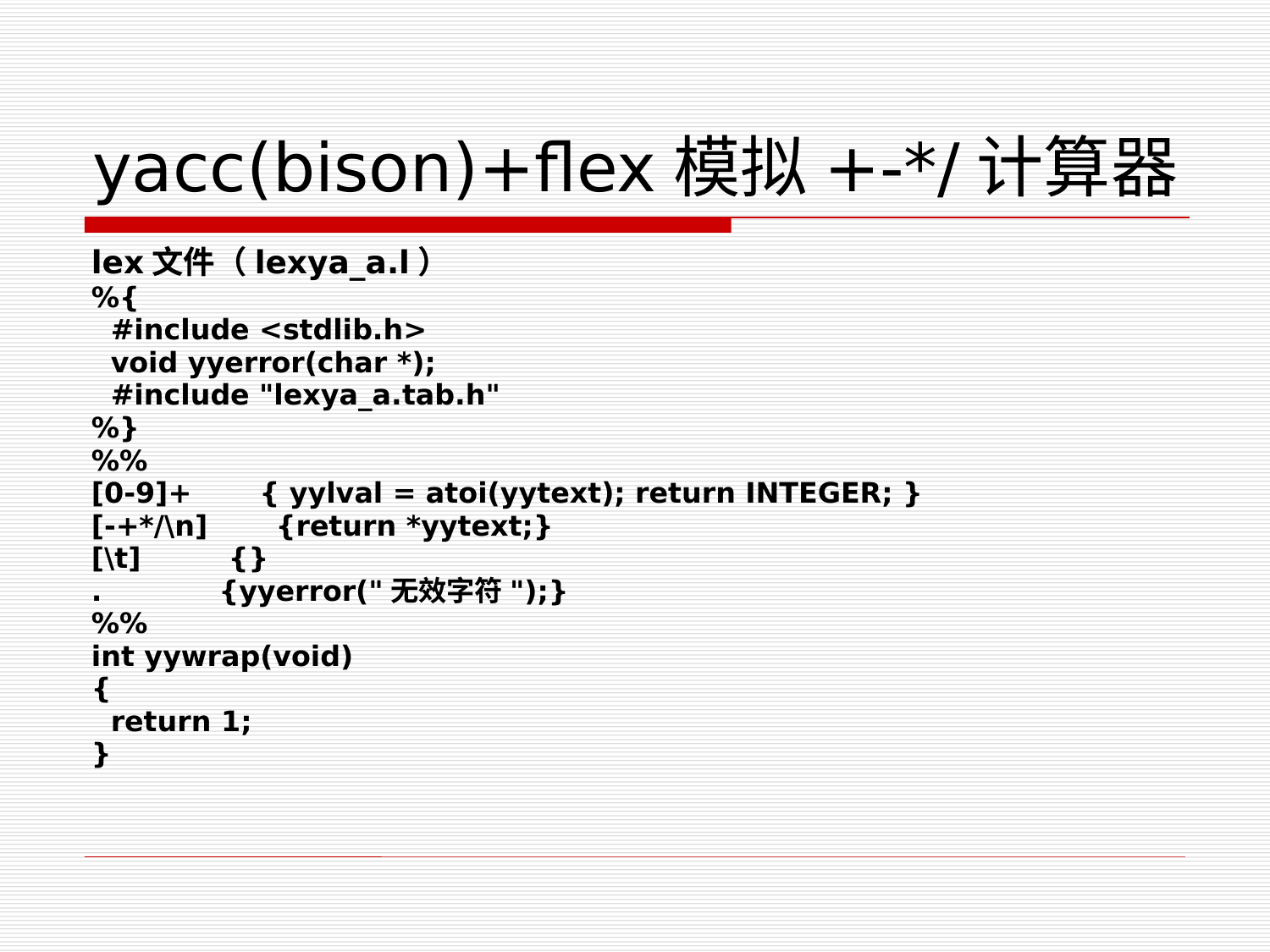

# yacc(bison)+flex模拟+-*/计算器
lex文件（lexya_a.l）
%{
  #include <stdlib.h>
  void yyerror(char *);
  #include "lexya_a.tab.h"
%}
%%
[0-9]+       { yylval = atoi(yytext); return INTEGER; }
[-+*/\n]       {return *yytext;}
[\t]         {}
.            {yyerror("无效字符");}
%%
int yywrap(void)
{
  return 1;
}